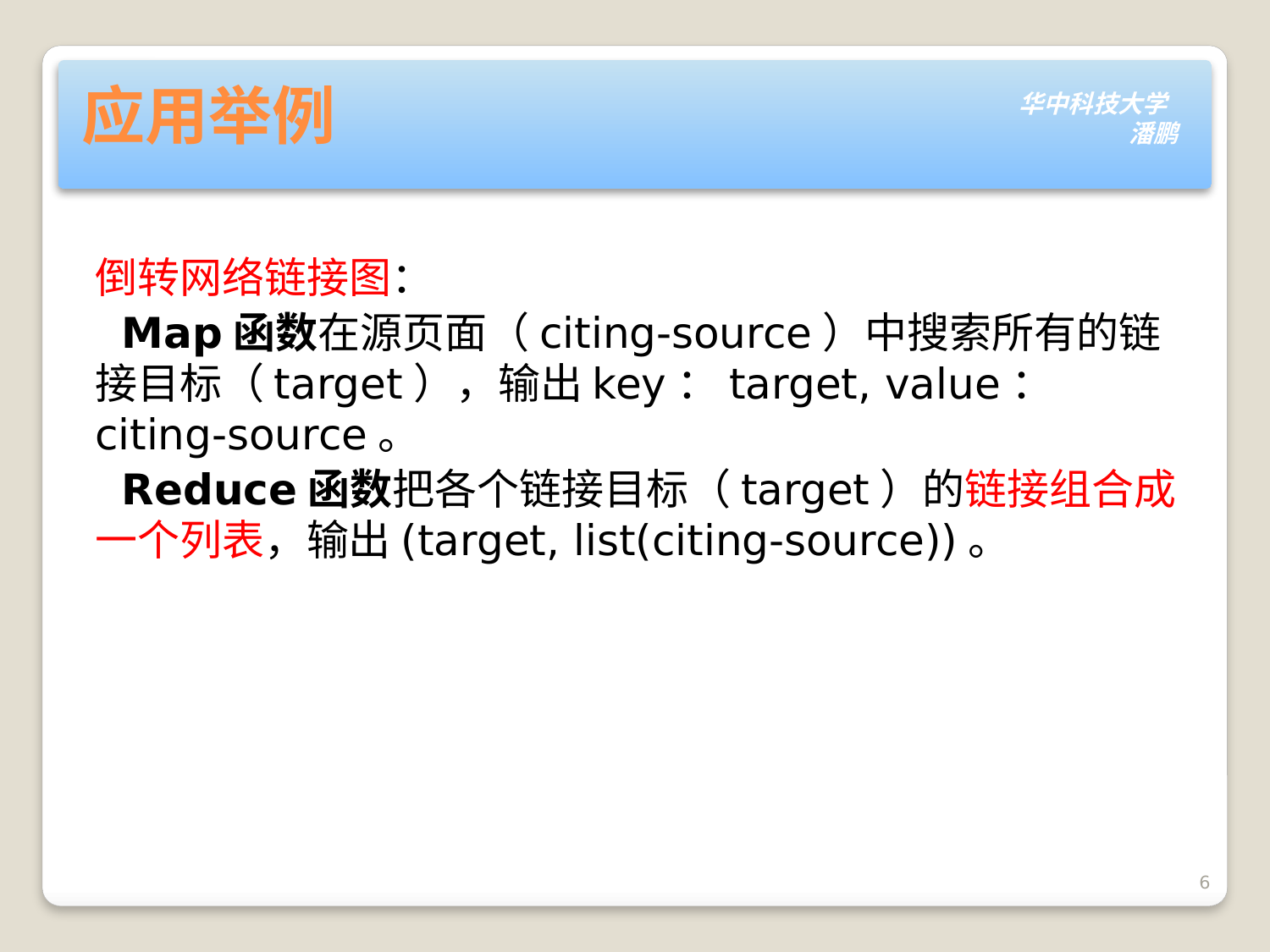

# 应用举例
倒转网络链接图：
  Map函数在源页面（citing-source）中搜索所有的链接目标（target），输出key：target, value：citing-source。
  Reduce函数把各个链接目标（target）的链接组合成一个列表，输出(target, list(citing-source))。
6